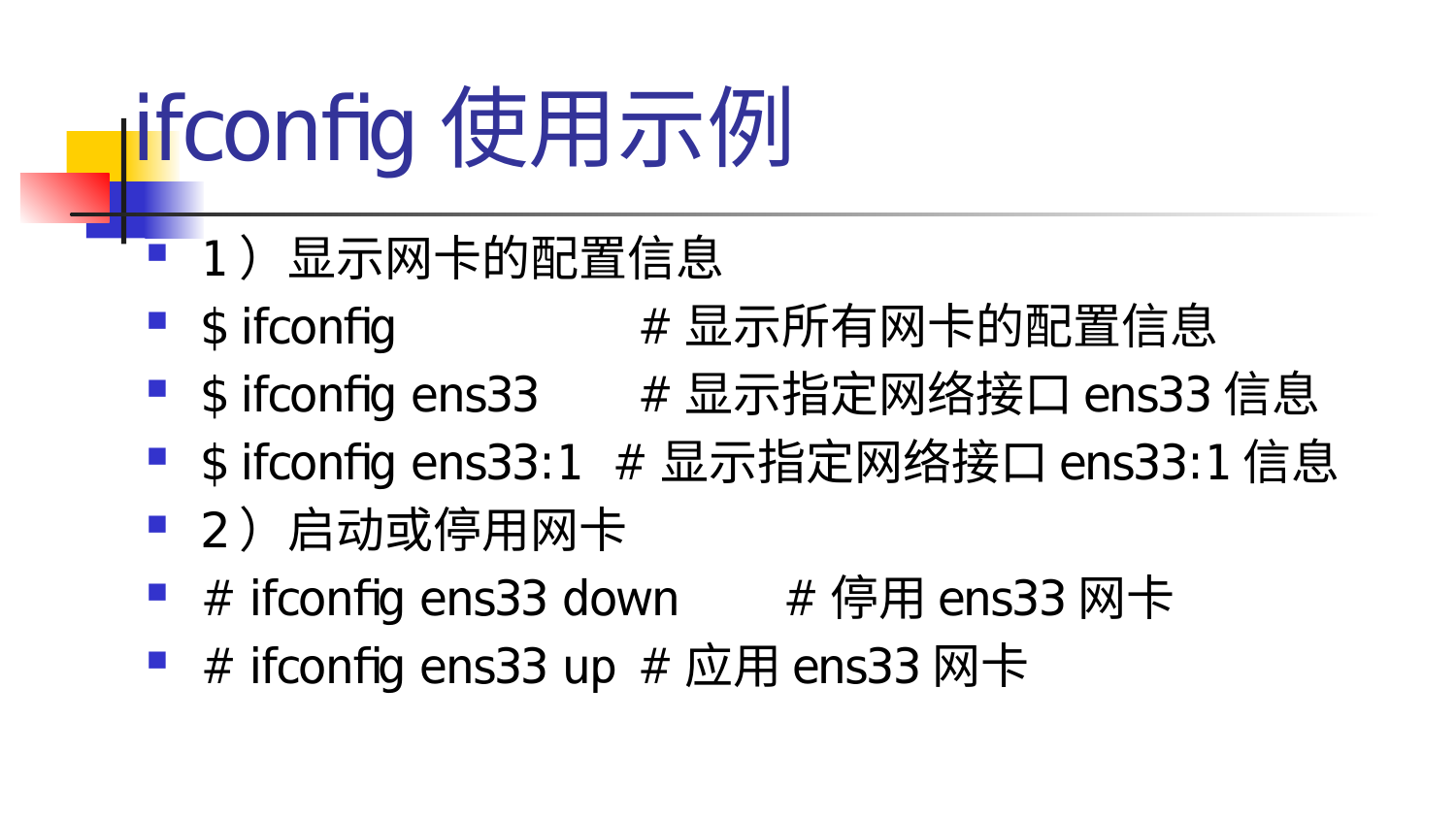

# ifconfig使用示例
1）显示网卡的配置信息
$ ifconfig 		#显示所有网卡的配置信息
$ ifconfig ens33 	#显示指定网络接口ens33信息
$ ifconfig ens33:1  #显示指定网络接口ens33:1信息
2）启动或停用网卡
# ifconfig ens33 down 	#停用ens33网卡
# ifconfig ens33 up 	#应用ens33网卡